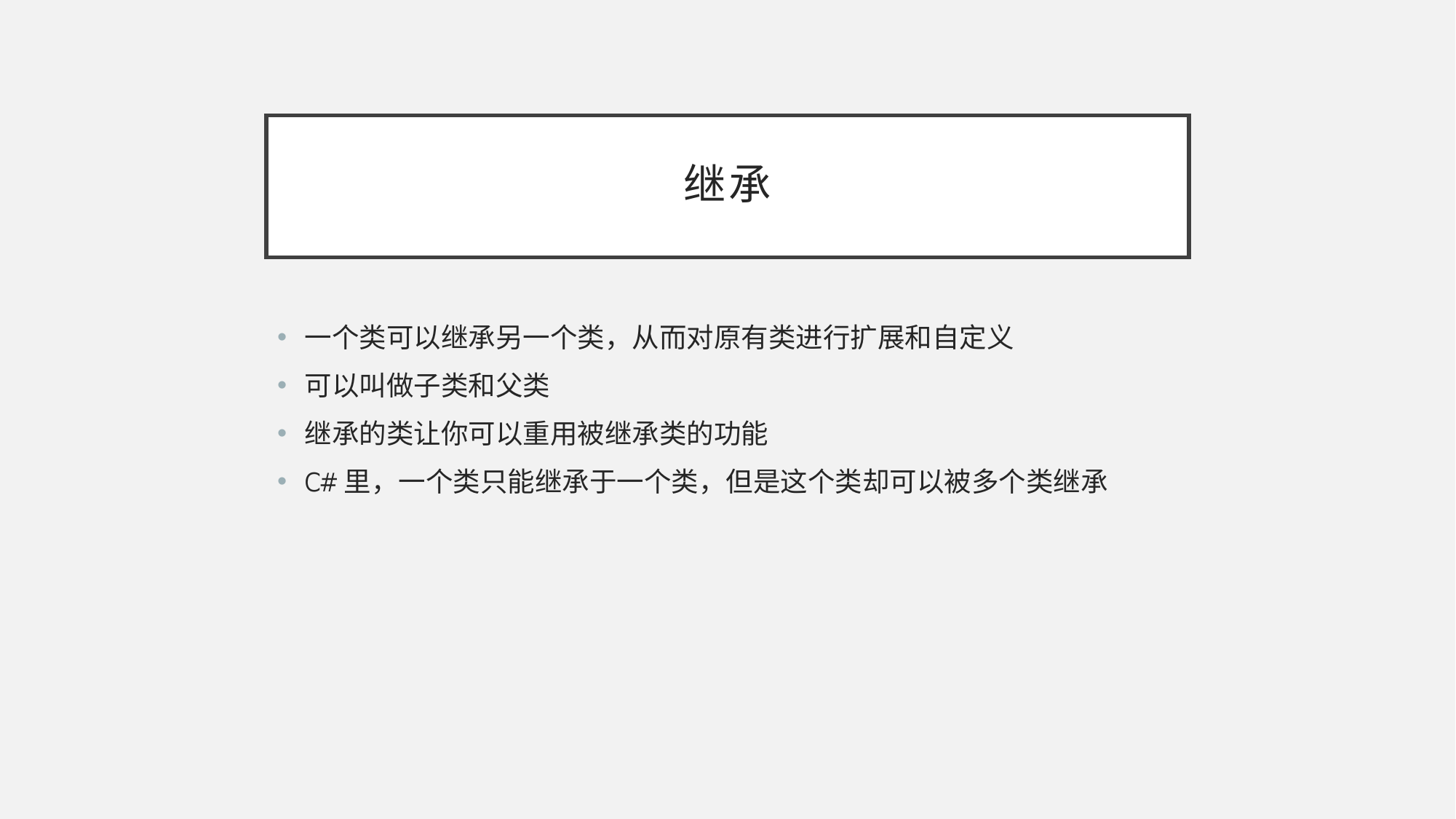

# 继承
一个类可以继承另一个类，从而对原有类进行扩展和自定义
可以叫做子类和父类
继承的类让你可以重用被继承类的功能
C#里，一个类只能继承于一个类，但是这个类却可以被多个类继承